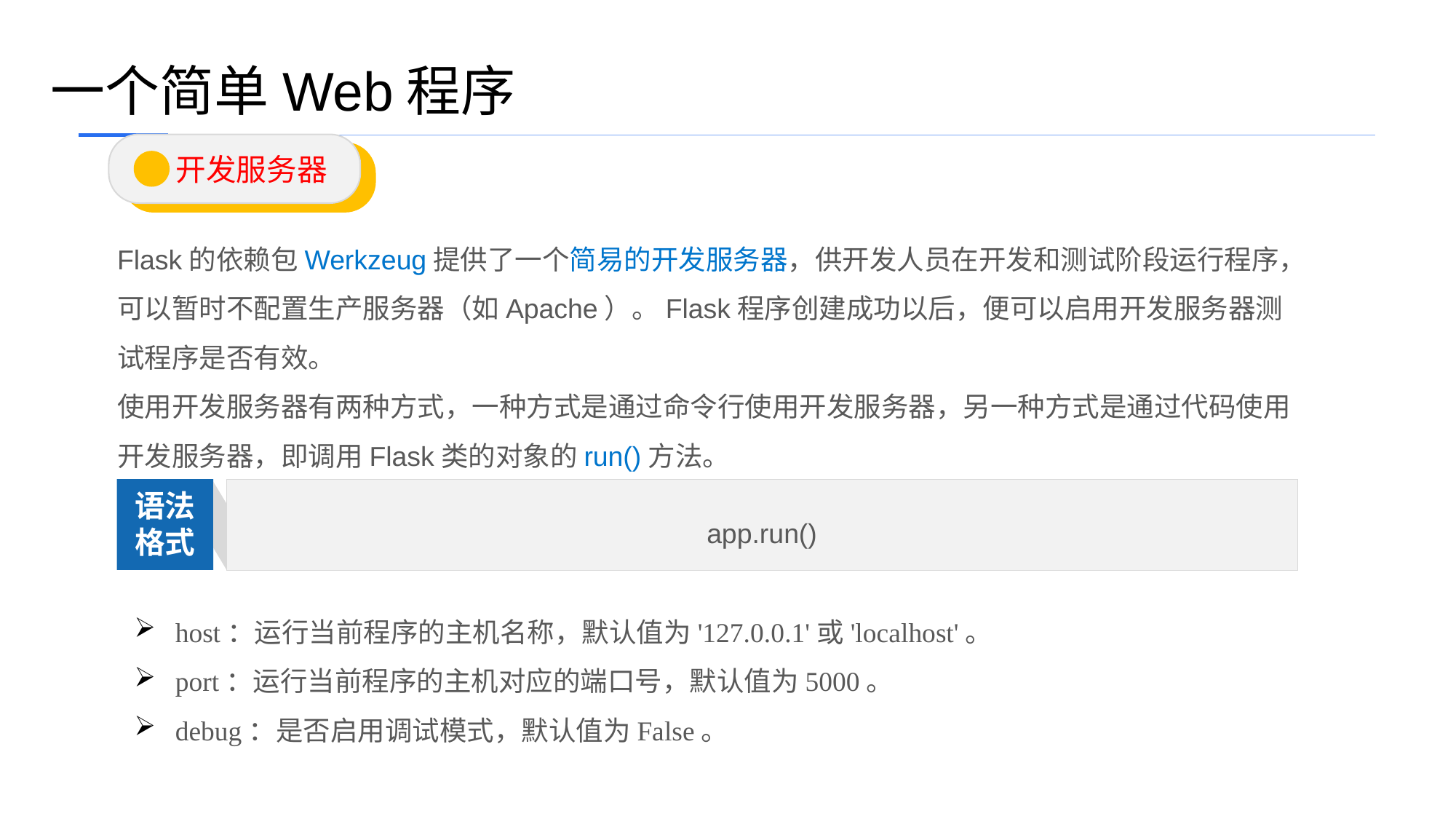

一个简单Web程序
    开发服务器

Flask的依赖包Werkzeug提供了一个简易的开发服务器，供开发人员在开发和测试阶段运行程序，可以暂时不配置生产服务器（如Apache）。Flask程序创建成功以后，便可以启用开发服务器测试程序是否有效。
使用开发服务器有两种方式，一种方式是通过命令行使用开发服务器，另一种方式是通过代码使用开发服务器，即调用Flask类的对象的run()方法。

app.run()

语法
格式
host：运行当前程序的主机名称，默认值为'127.0.0.1'或'localhost'。
port：运行当前程序的主机对应的端口号，默认值为5000。
debug：是否启用调试模式，默认值为False。